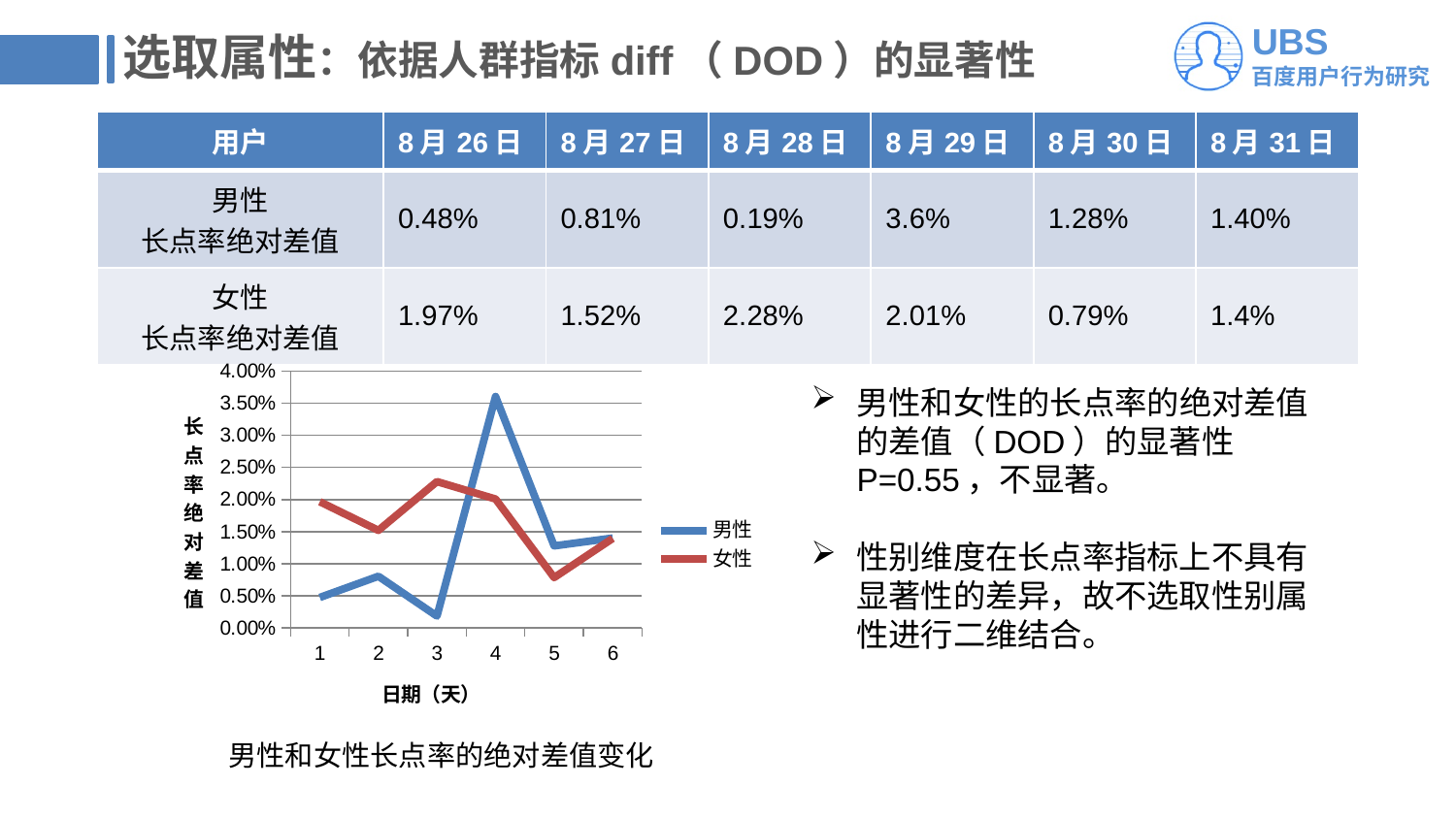

# 选取属性：依据人群指标diff（DOD）的显著性

| 用户 | 8月26日 | 8月27日 | 8月28日 | 8月29日 | 8月30日 | 8月31日 |
| --- | --- | --- | --- | --- | --- | --- |
| 男性 长点率绝对差值 | 0.48% | 0.81% | 0.19% | 3.6% | 1.28% | 1.40% |
| 女性 长点率绝对差值 | 1.97% | 1.52% | 2.28% | 2.01% | 0.79% | 1.4% |

### Chart

| Category |  |  |
|---|---|---|
男性和女性的长点率的绝对差值的差值（DOD）的显著性P=0.55，不显著。

性别维度在长点率指标上不具有显著性的差异，故不选取性别属性进行二维结合。
男性和女性长点率的绝对差值变化